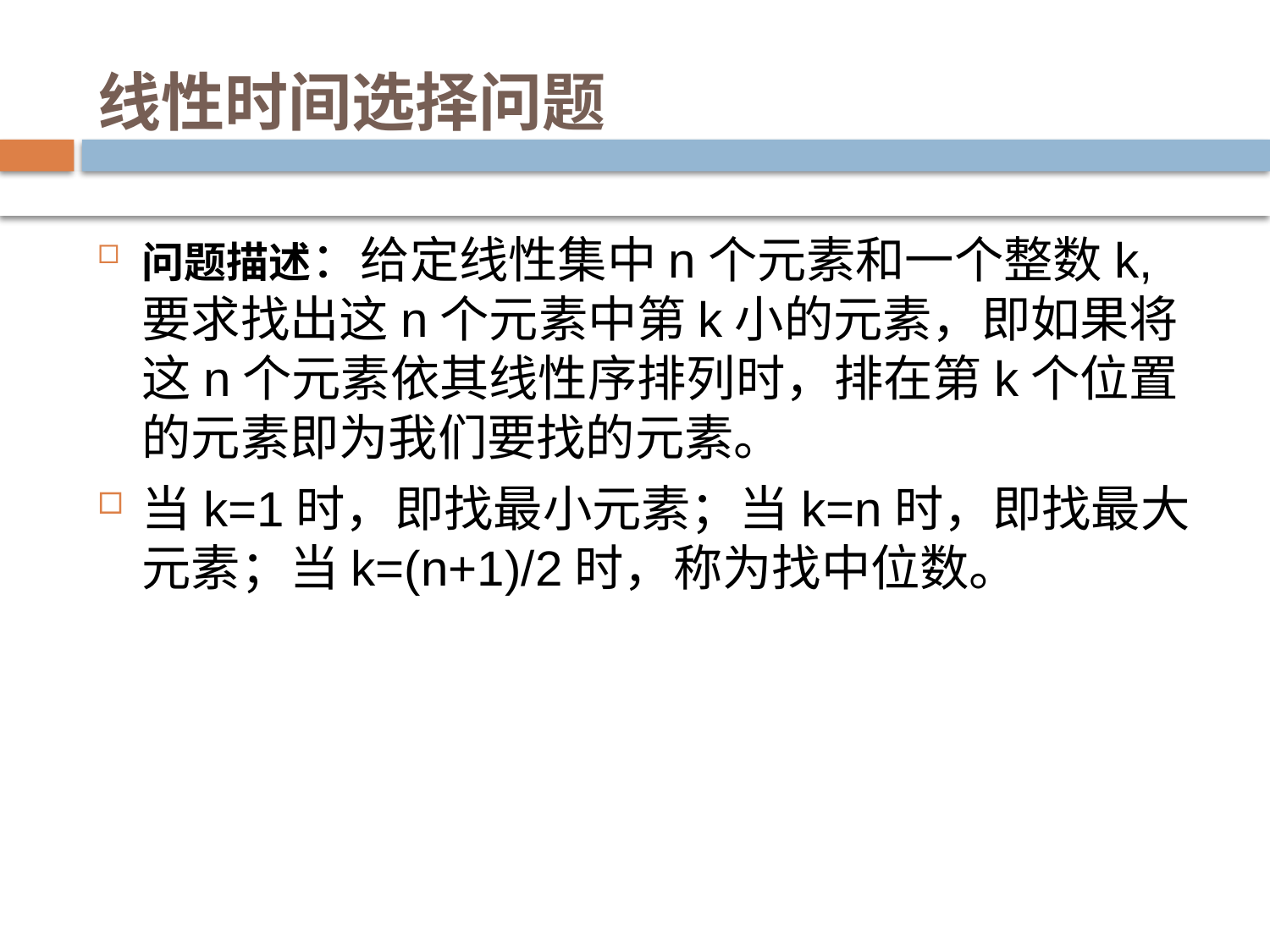

# 线性时间选择问题
问题描述：给定线性集中n个元素和一个整数k,要求找出这n个元素中第k小的元素，即如果将这n个元素依其线性序排列时，排在第k个位置的元素即为我们要找的元素。
当k=1时，即找最小元素；当k=n时，即找最大元素；当k=(n+1)/2时，称为找中位数。